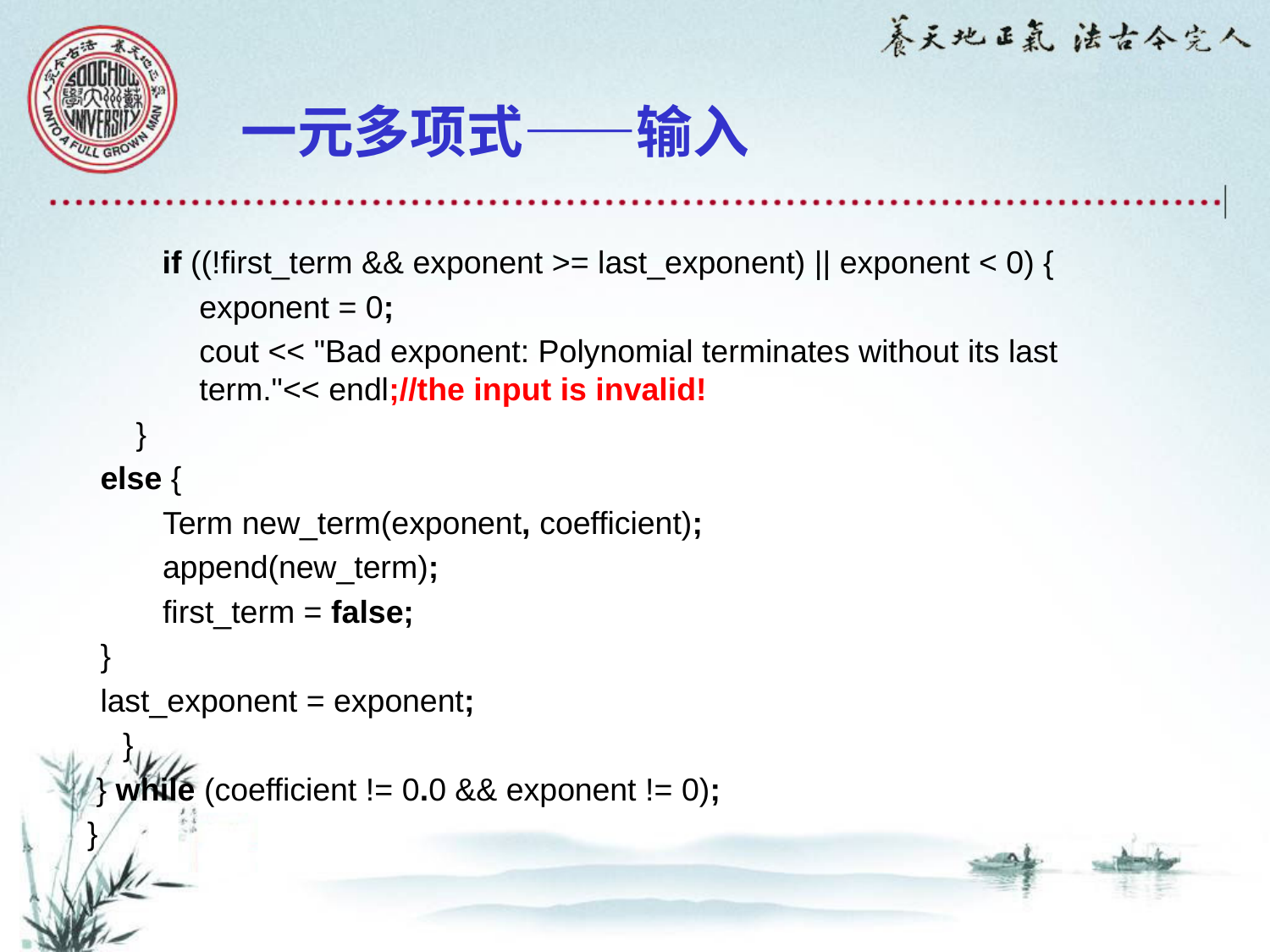

一元多项式——输入

if ((!first_term && exponent >= last_exponent) || exponent < 0) {
	exponent = 0;
	cout << "Bad exponent: Polynomial terminates without its last term."<< endl;//the input is invalid!
    }
else {
	Term new_term(exponent, coefficient);
	append(new_term);
	first_term = false;
}
last_exponent = exponent;
    }
 } while (coefficient != 0.0 && exponent != 0);
}